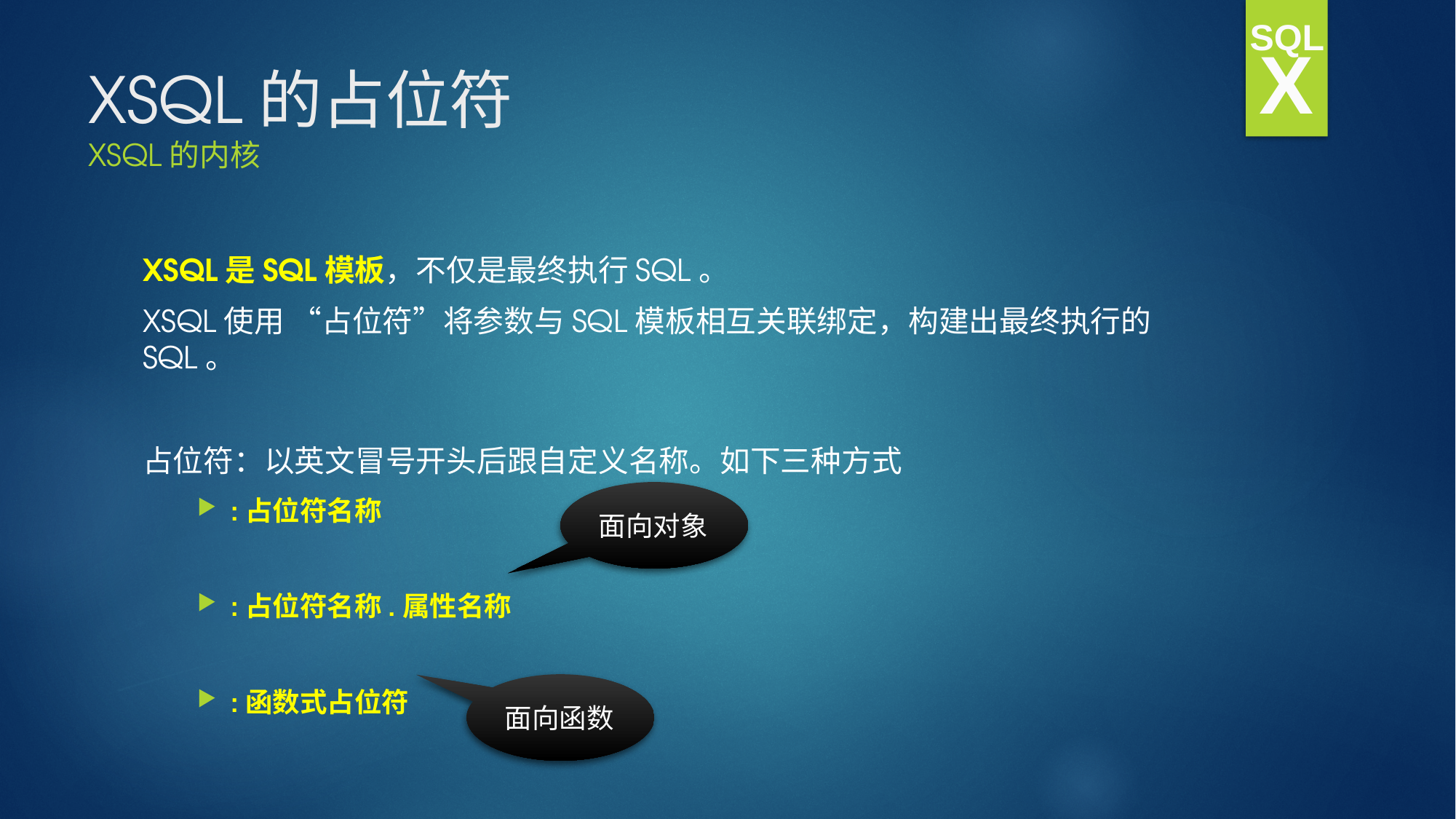

SQL
X
# XSQL的占位符 XSQL的内核
XSQL是SQL模板，不仅是最终执行SQL。
XSQL使用 “占位符”将参数与SQL模板相互关联绑定，构建出最终执行的SQL。

占位符：以英文冒号开头后跟自定义名称。如下三种方式
:占位符名称

:占位符名称.属性名称

:函数式占位符

面向对象
面向函数